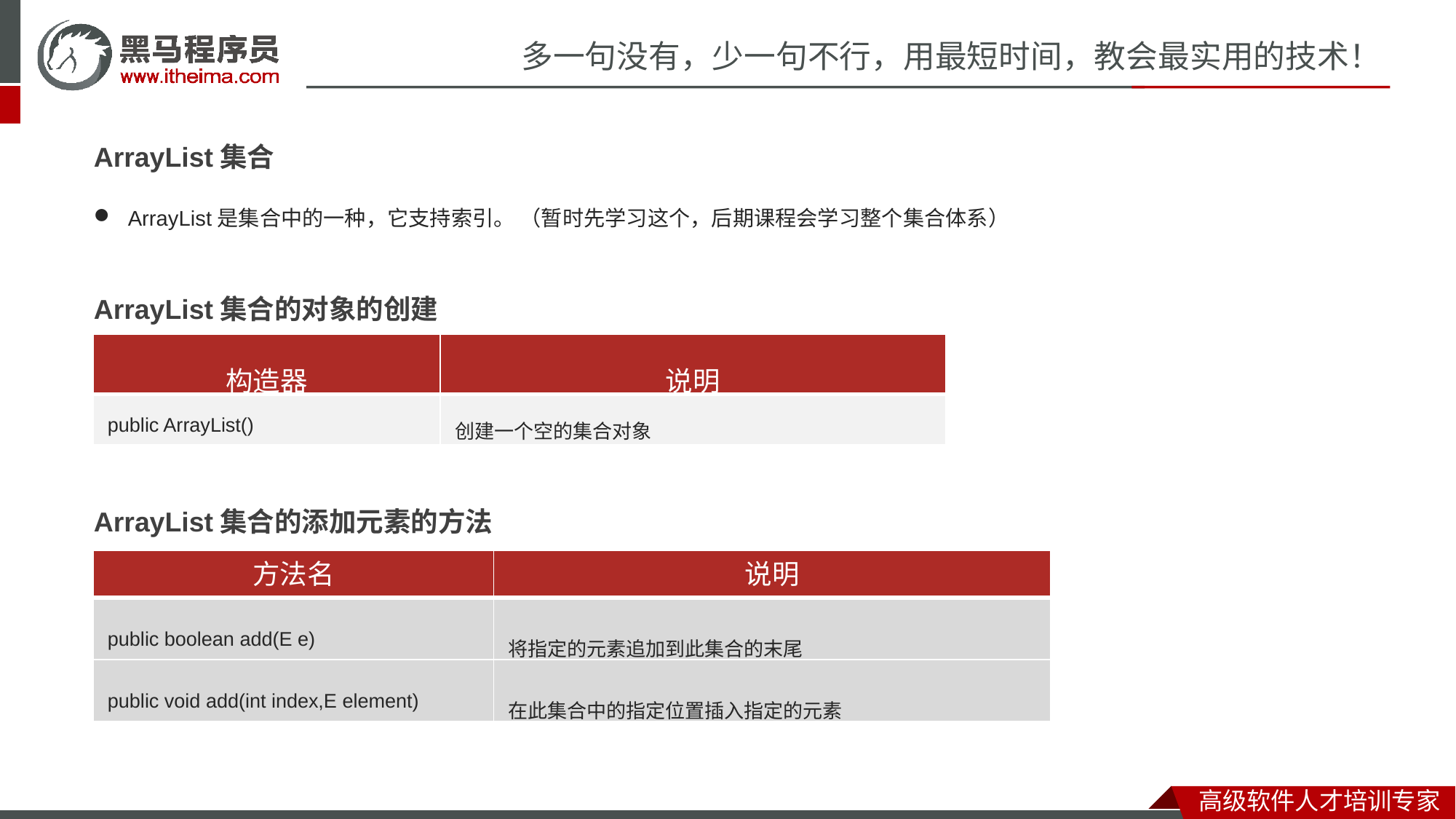

ArrayList集合
ArrayList是集合中的一种，它支持索引。 （暂时先学习这个，后期课程会学习整个集合体系）
ArrayList集合的对象的创建
| 构造器 | 说明 |
| --- | --- |
| public ArrayList​() | 创建一个空的集合对象 |
ArrayList集合的添加元素的方法
| 方法名 | 说明 |
| --- | --- |
| public boolean add(E e) | 将指定的元素追加到此集合的末尾 |
| public void add(int index,E element) | 在此集合中的指定位置插入指定的元素 |